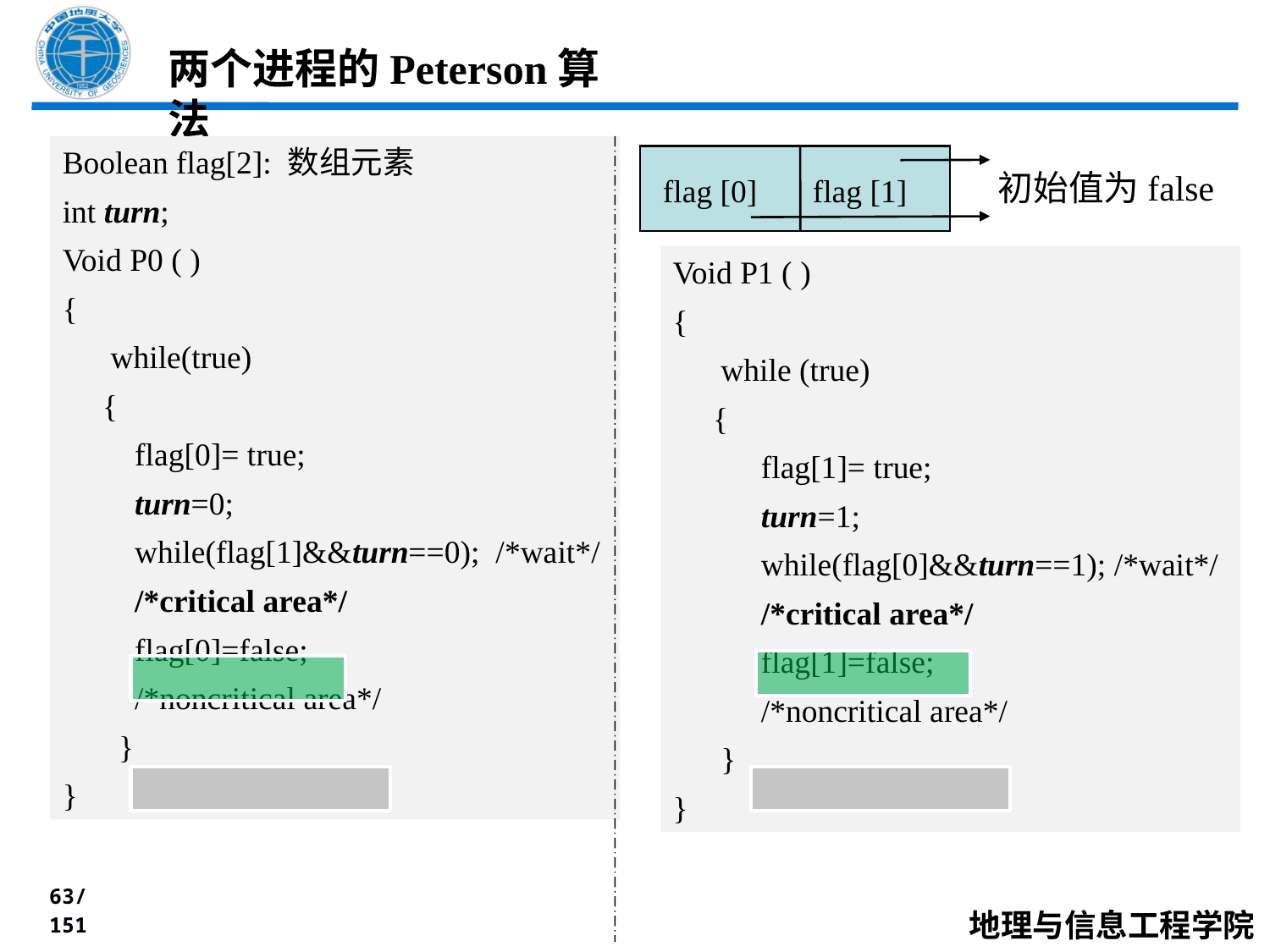

两个进程的Peterson算法
Boolean flag[2]: 数组元素
int turn;
Void P0 ( )
{
      while(true)
     {
         flag[0]= true;
         turn=0;
         while(flag[1]&&turn==0);  /*wait*/
         /*critical area*/
         flag[0]=false;
         /*noncritical area*/
       }
}

flag [0]
flag [1]

初始值为false

Void P1 ( )
{
      while (true)
     {
           flag[1]= true;
           turn=1;
           while(flag[0]&&turn==1); /*wait*/
           /*critical area*/
           flag[1]=false;
           /*noncritical area*/
      }
}